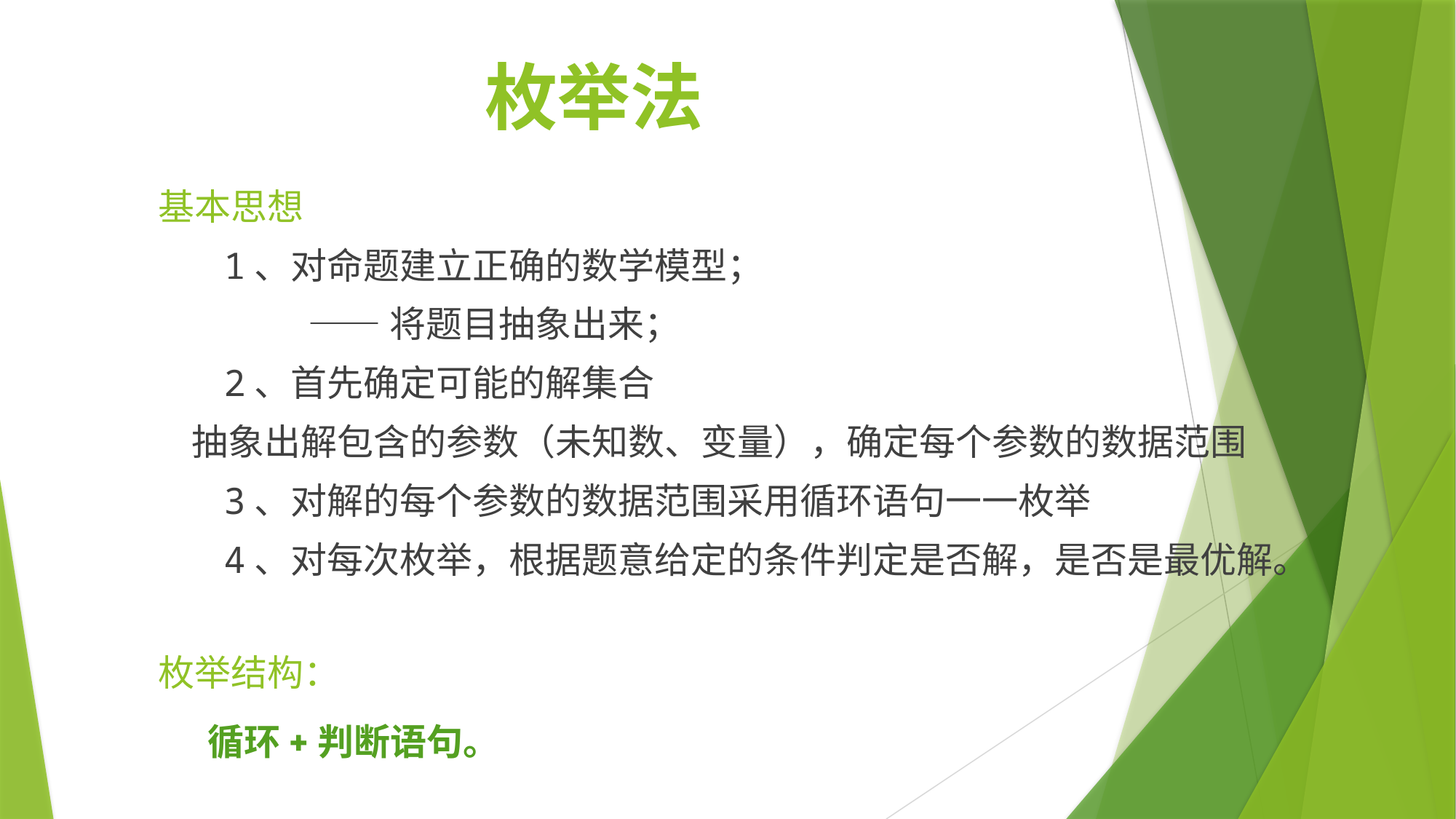

# 枚举法
基本思想
   1、对命题建立正确的数学模型；
		——将题目抽象出来；
   2、首先确定可能的解集合
   抽象出解包含的参数（未知数、变量），确定每个参数的数据范围
   3、对解的每个参数的数据范围采用循环语句一一枚举
   4、对每次枚举，根据题意给定的条件判定是否解，是否是最优解。
枚举结构：
     循环+判断语句。